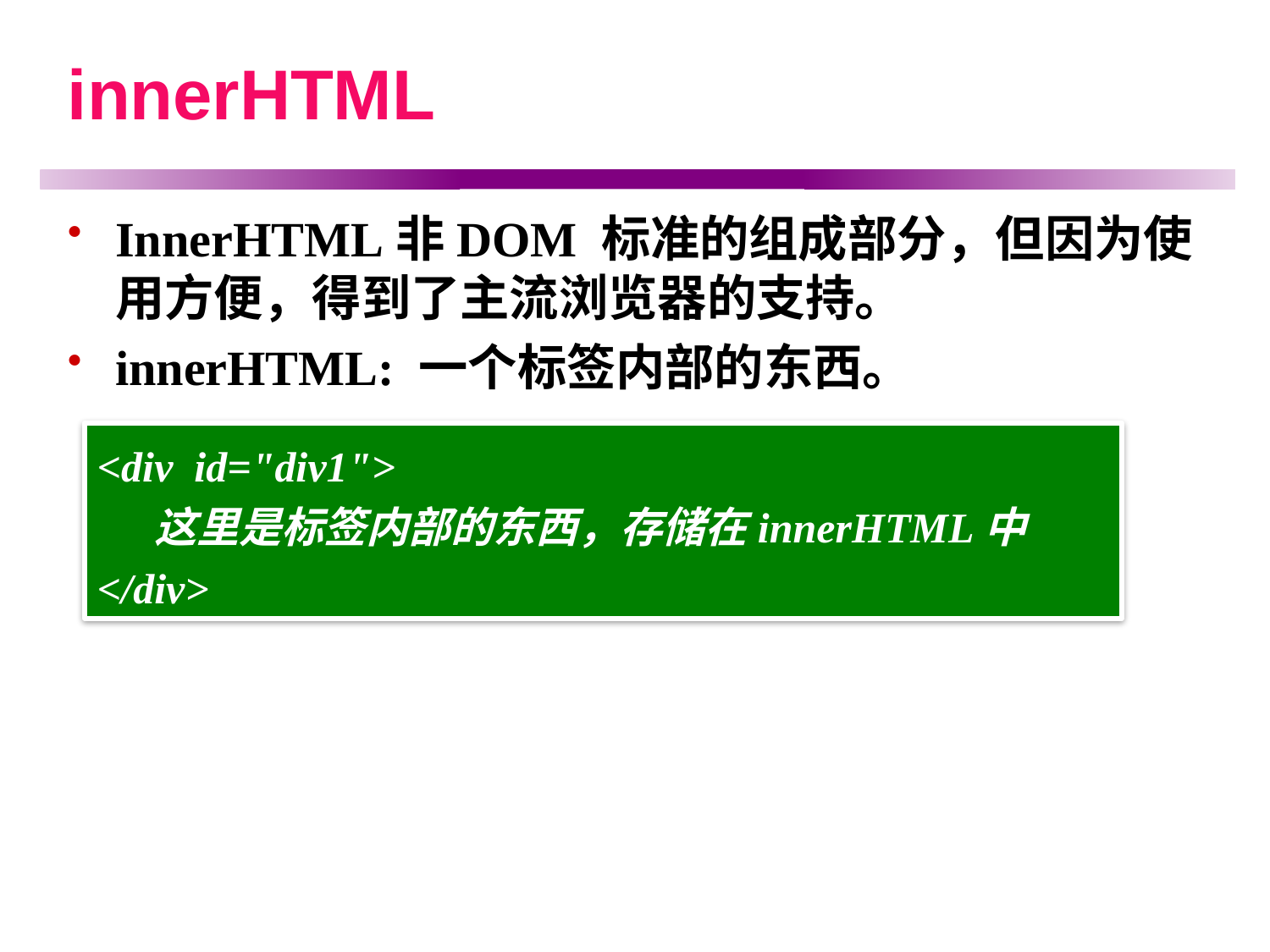

# innerHTML
InnerHTML非DOM 标准的组成部分，但因为使用方便，得到了主流浏览器的支持。
innerHTML: 一个标签内部的东西。

<div  id="div1">
     这里是标签内部的东西，存储在innerHTML中
</div>